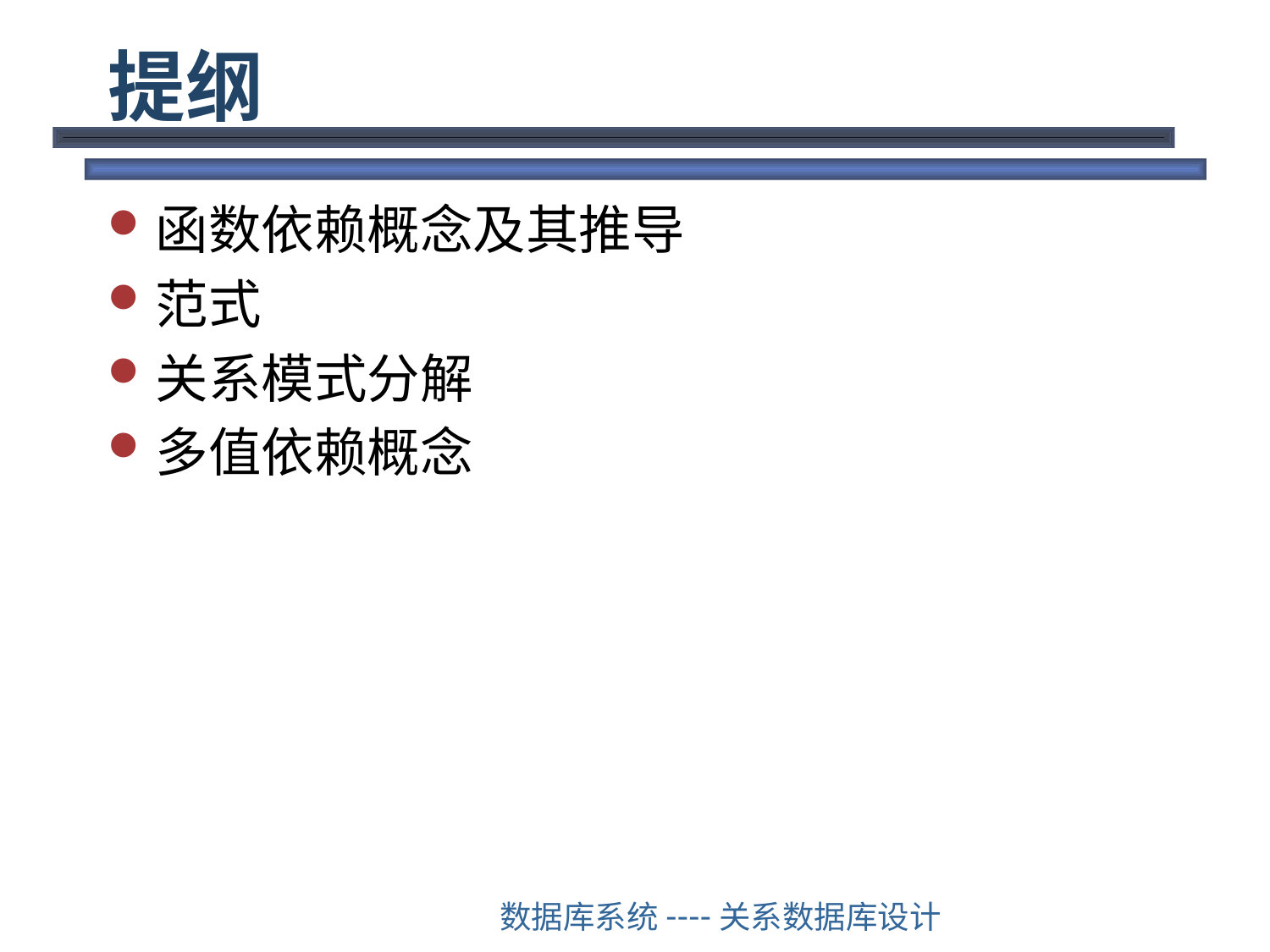

# 提纲
函数依赖概念及其推导
范式
关系模式分解
多值依赖概念

数据库系统----关系数据库设计